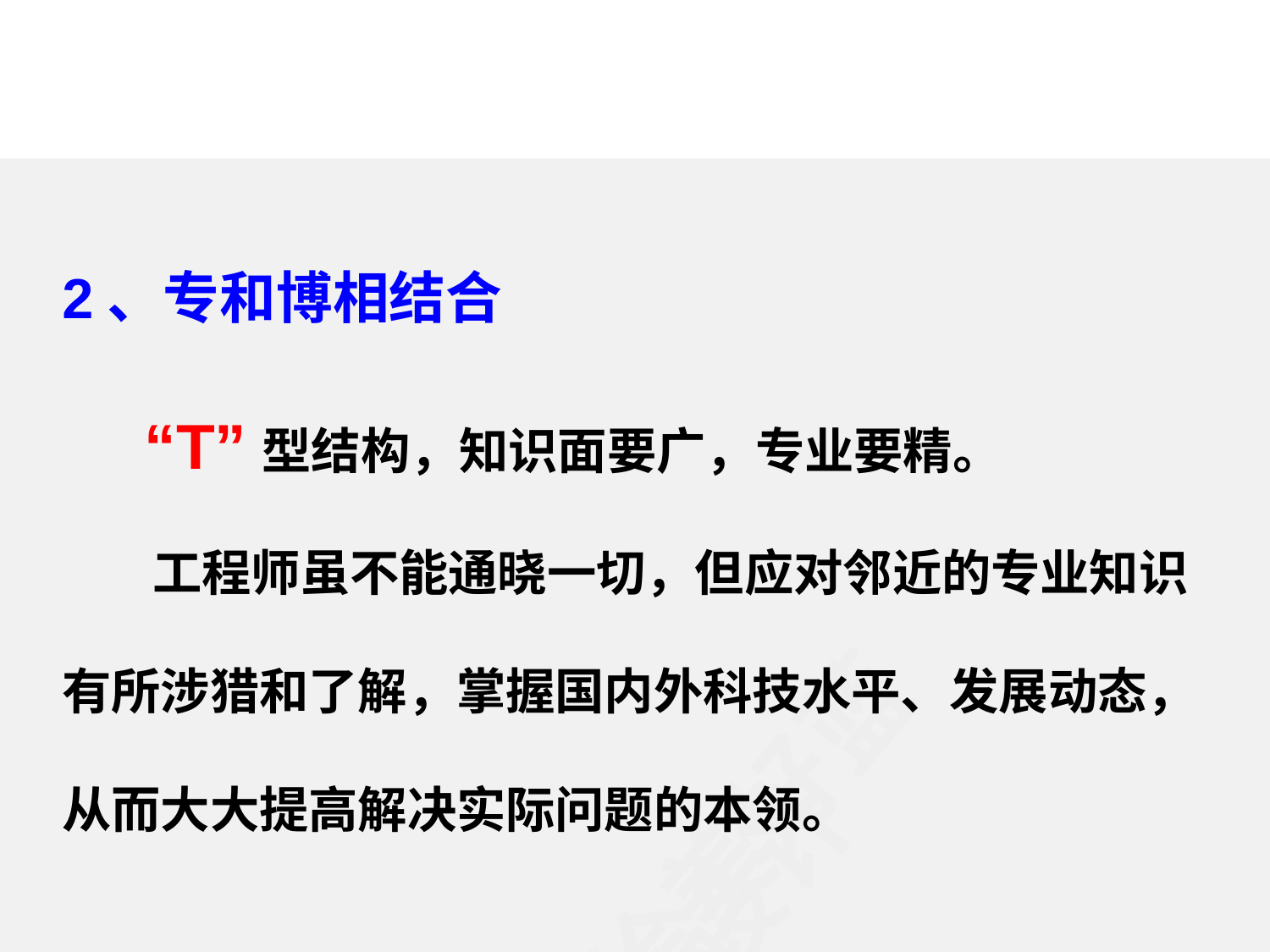

2、专和博相结合
      “T”型结构，知识面要广，专业要精。
       工程师虽不能通晓一切，但应对邻近的专业知识有所涉猎和了解，掌握国内外科技水平、发展动态，从而大大提高解决实际问题的本领。